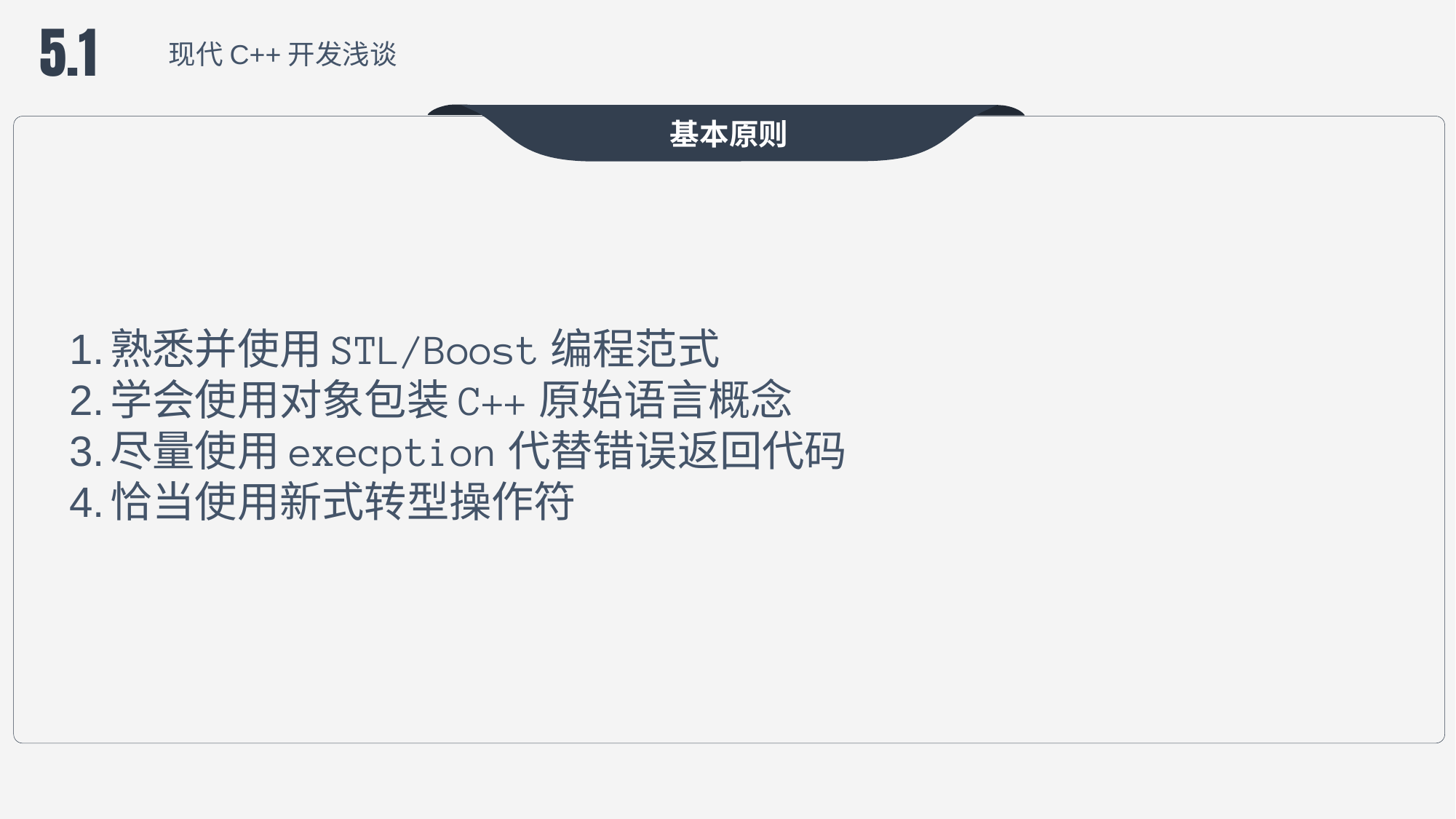

5.1
现代C++开发浅谈

基本原则

熟悉并使用STL/Boost编程范式
学会使用对象包装C++原始语言概念
尽量使用execption代替错误返回代码
恰当使用新式转型操作符